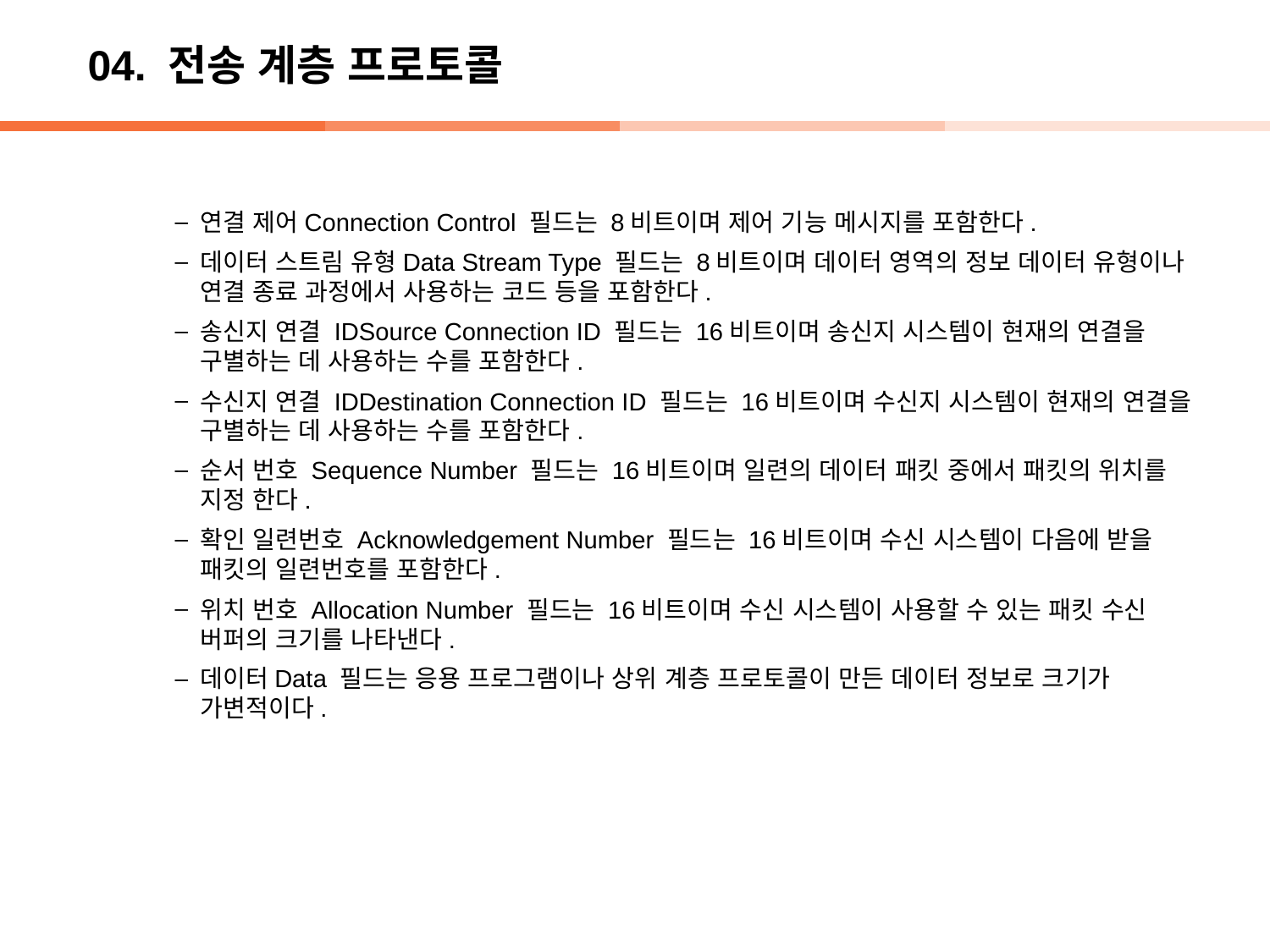

# 04. 전송 계층 프로토콜

연결 제어Connection Control 필드는 8비트이며 제어 기능 메시지를 포함한다.
데이터 스트림 유형Data Stream Type 필드는 8비트이며 데이터 영역의 정보 데이터 유형이나 연결 종료 과정에서 사용하는 코드 등을 포함한다.
송신지 연결 IDSource Connection ID 필드는 16비트이며 송신지 시스템이 현재의 연결을 구별하는 데 사용하는 수를 포함한다.
수신지 연결 IDDestination Connection ID 필드는 16비트이며 수신지 시스템이 현재의 연결을 구별하는 데 사용하는 수를 포함한다.
순서 번호 Sequence Number 필드는 16비트이며 일련의 데이터 패킷 중에서 패킷의 위치를 지정 한다.
확인 일련번호 Acknowledgement Number 필드는 16비트이며 수신 시스템이 다음에 받을 패킷의 일련번호를 포함한다.
위치 번호 Allocation Number 필드는 16비트이며 수신 시스템이 사용할 수 있는 패킷 수신 버퍼의 크기를 나타낸다.
데이터Data 필드는 응용 프로그램이나 상위 계층 프로토콜이 만든 데이터 정보로 크기가 가변적이다.